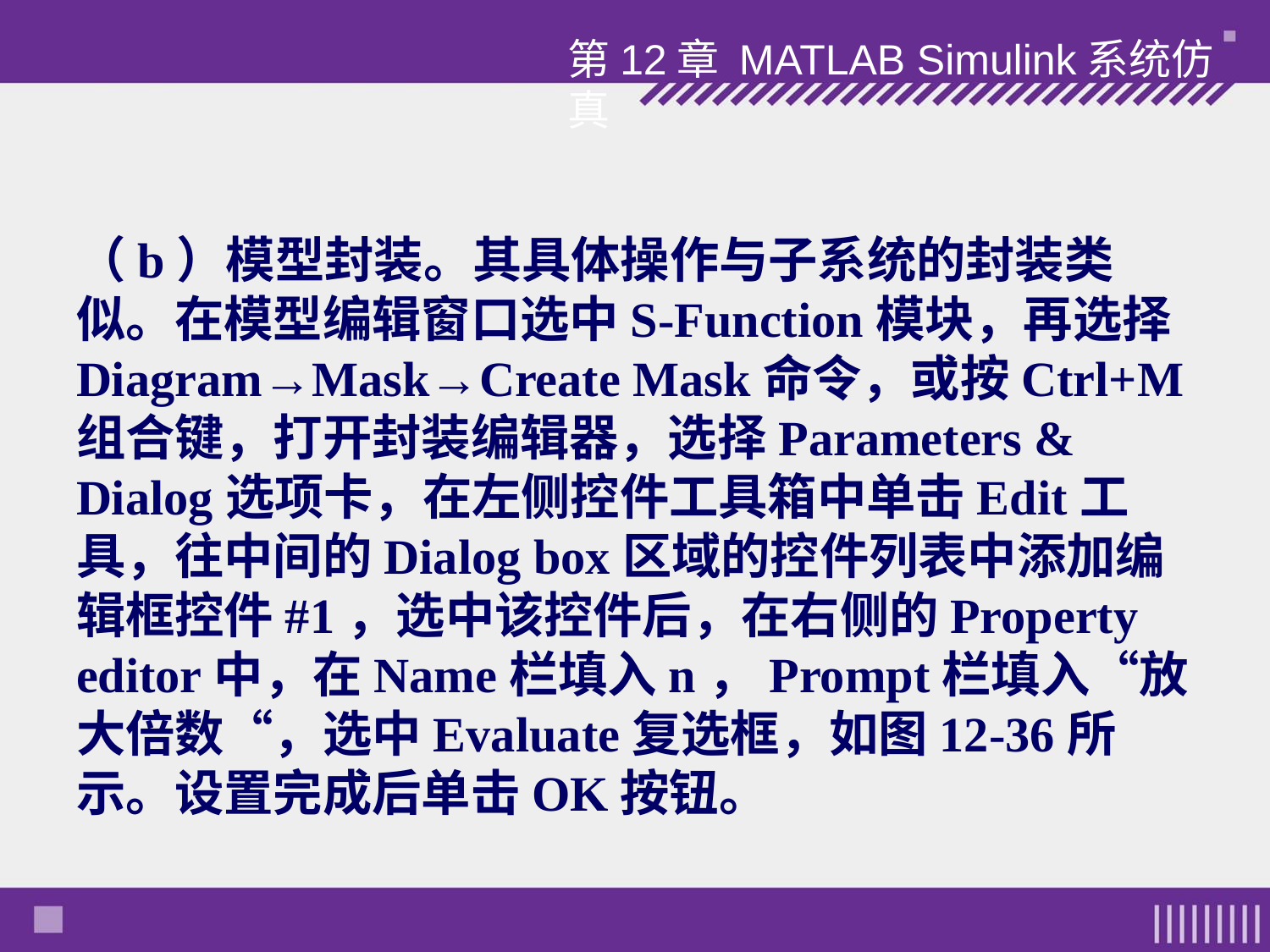

第12章 MATLAB Simulink系统仿真
（b）模型封装。其具体操作与子系统的封装类似。在模型编辑窗口选中S-Function模块，再选择Diagram→Mask→Create Mask命令，或按Ctrl+M组合键，打开封装编辑器，选择Parameters & Dialog选项卡，在左侧控件工具箱中单击Edit工具，往中间的Dialog box区域的控件列表中添加编辑框控件#1，选中该控件后，在右侧的Property editor中，在Name栏填入n，Prompt栏填入“放大倍数“，选中Evaluate复选框，如图12-36所示。设置完成后单击OK按钮。